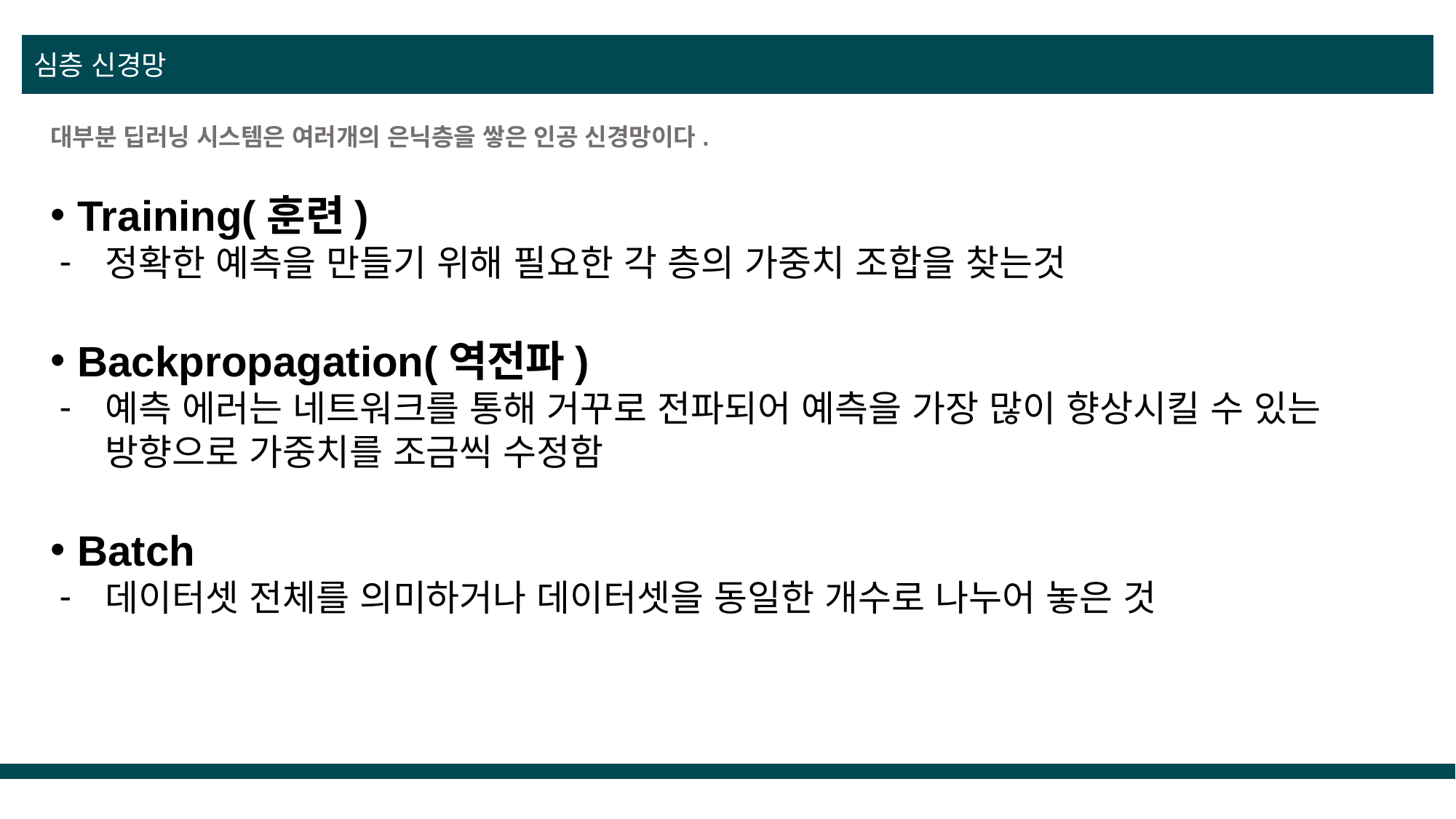

심층 신경망
대부분 딥러닝 시스템은 여러개의 은닉층을 쌓은 인공 신경망이다.
Training(훈련)
정확한 예측을 만들기 위해 필요한 각 층의 가중치 조합을 찾는것

Backpropagation(역전파)
예측 에러는 네트워크를 통해 거꾸로 전파되어 예측을 가장 많이 향상시킬 수 있는 방향으로 가중치를 조금씩 수정함

Batch
데이터셋 전체를 의미하거나 데이터셋을 동일한 개수로 나누어 놓은 것